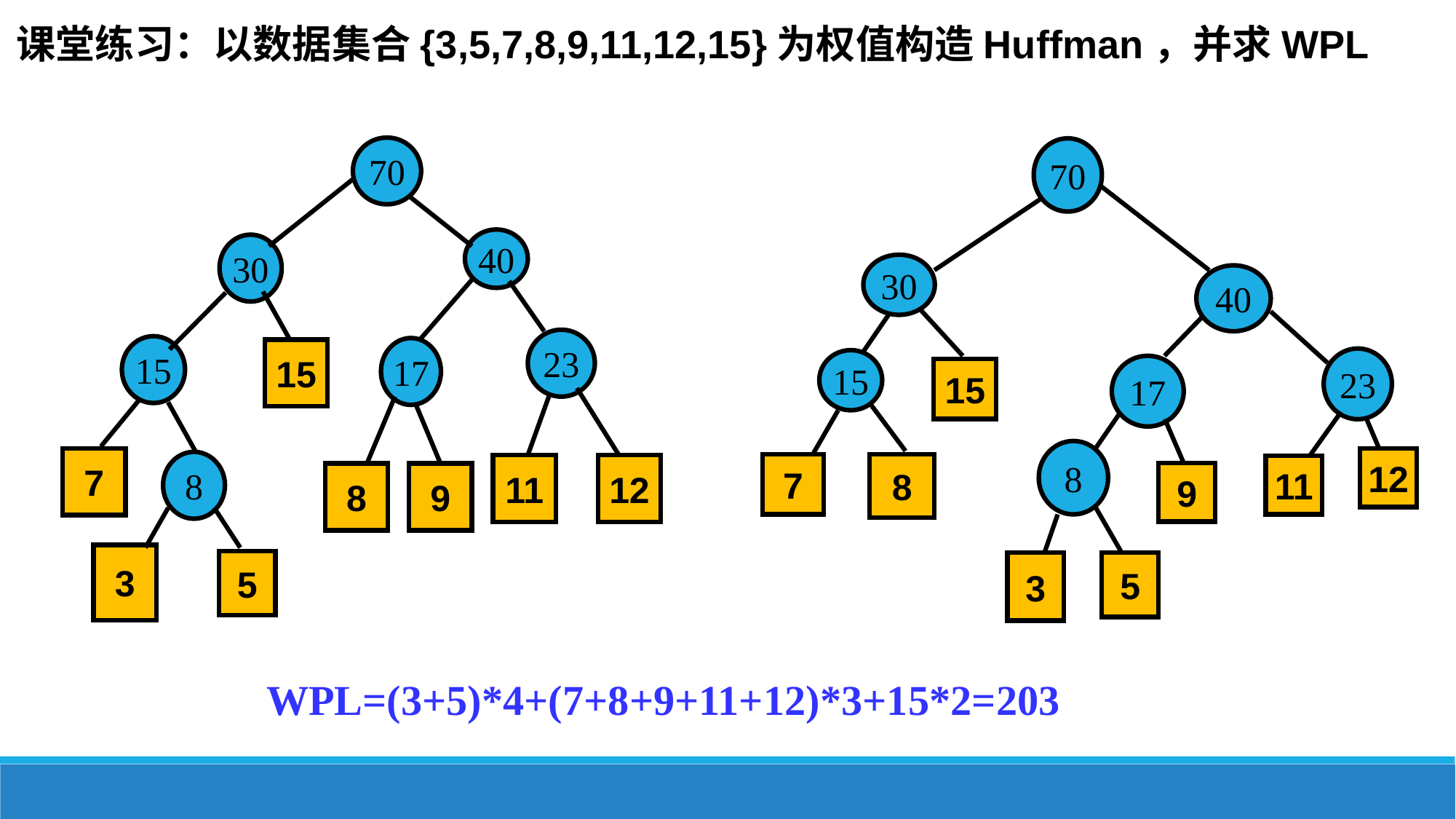

课堂练习：以数据集合{3,5,7,8,9,11,12,15}为权值构造Huffman，并求WPL
70

40
30

23
15
17
15

7
8
11
12
8
9

3
5
70

30
40

23
15
17
15

8
12
7
8
11
9

5
3
WPL=(3+5)*4+(7+8+9+11+12)*3+15*2=203